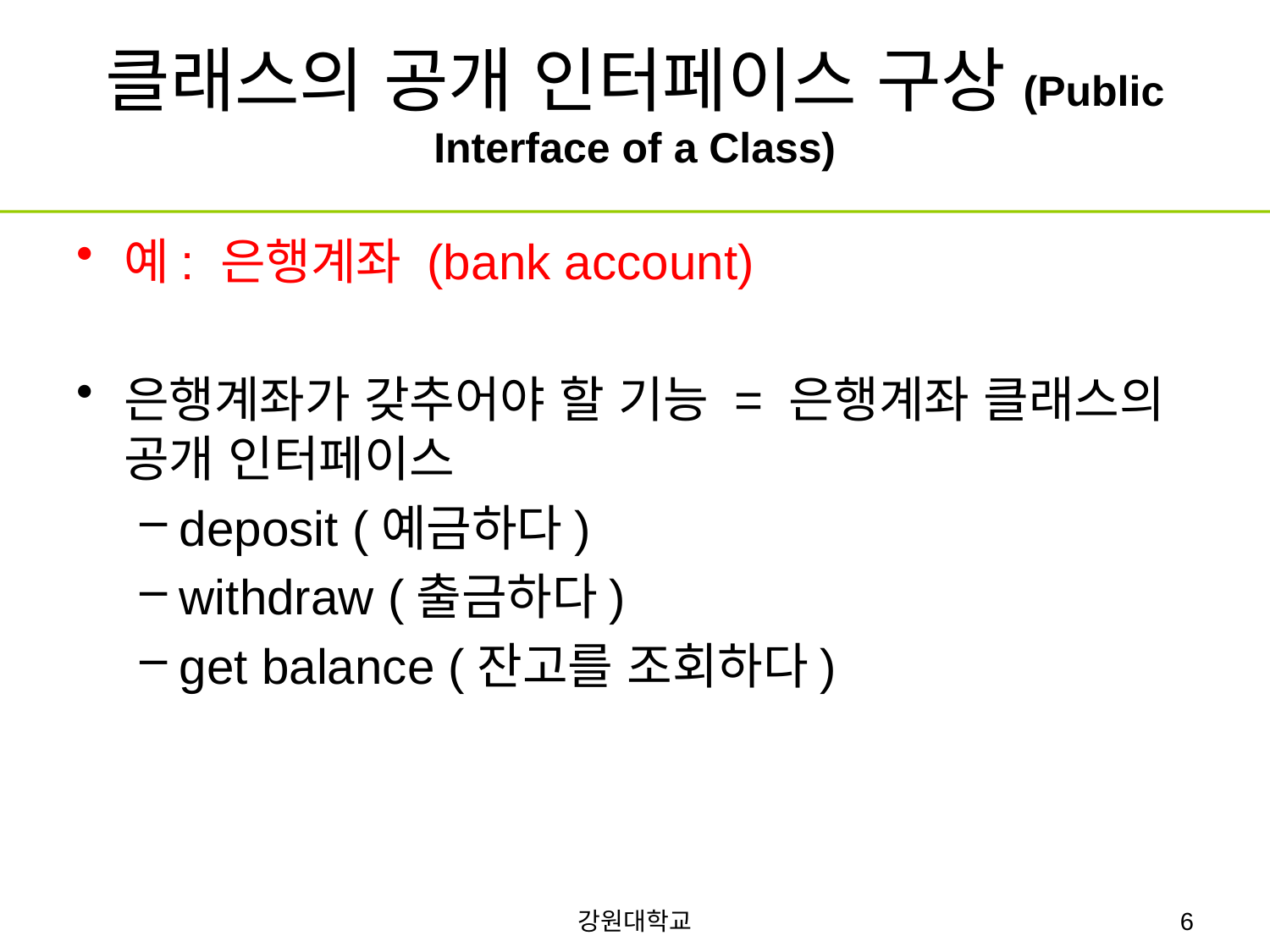

# 클래스의 공개 인터페이스 구상(Public Interface of a Class)

예: 은행계좌 (bank account)

은행계좌가 갖추어야 할 기능 = 은행계좌 클래스의 공개 인터페이스
deposit (예금하다)
withdraw (출금하다)
get balance (잔고를 조회하다)

강원대학교
6